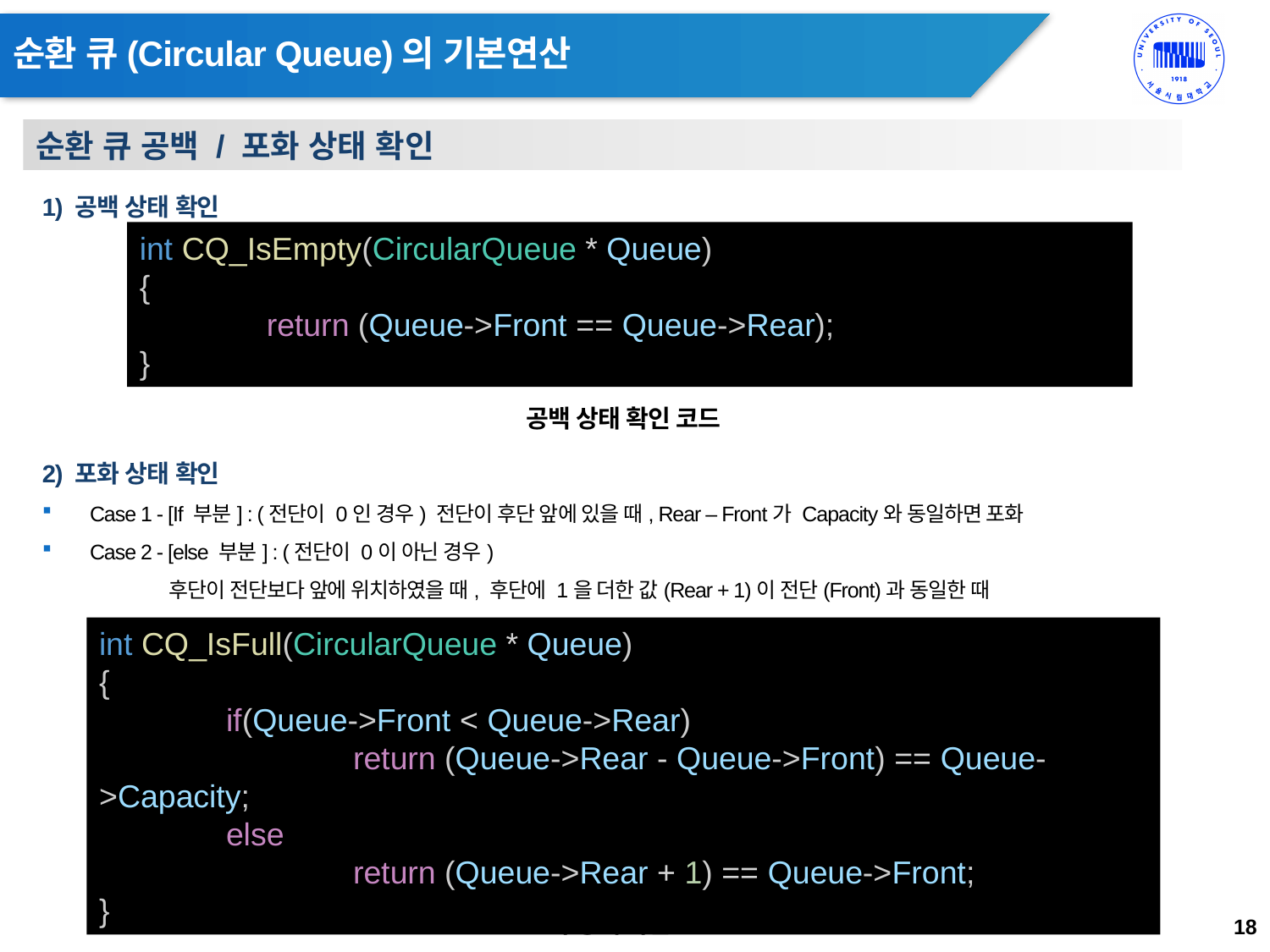

# 순환 큐(Circular Queue)의 기본연산
순환 큐 공백 / 포화 상태 확인
1) 공백 상태 확인

2) 포화 상태 확인
Case 1 - [If 부분] : (전단이 0인 경우) 전단이 후단 앞에 있을 때, Rear – Front가 Capacity와 동일하면 포화
Case 2 - [else 부분] : (전단이 0이 아닌 경우)
	후단이 전단보다 앞에 위치하였을 때, 후단에 1을 더한 값(Rear + 1)이 전단(Front)과 동일한 때

int CQ_IsEmpty(CircularQueue * Queue)
{
	return (Queue->Front == Queue->Rear);
}
공백 상태 확인 코드
int CQ_IsFull(CircularQueue * Queue)
{
	if(Queue->Front < Queue->Rear)
		return (Queue->Rear - Queue->Front) == Queue->Capacity;
	else
		return (Queue->Rear + 1) == Queue->Front;
}
18
포화 상태 확인 코드